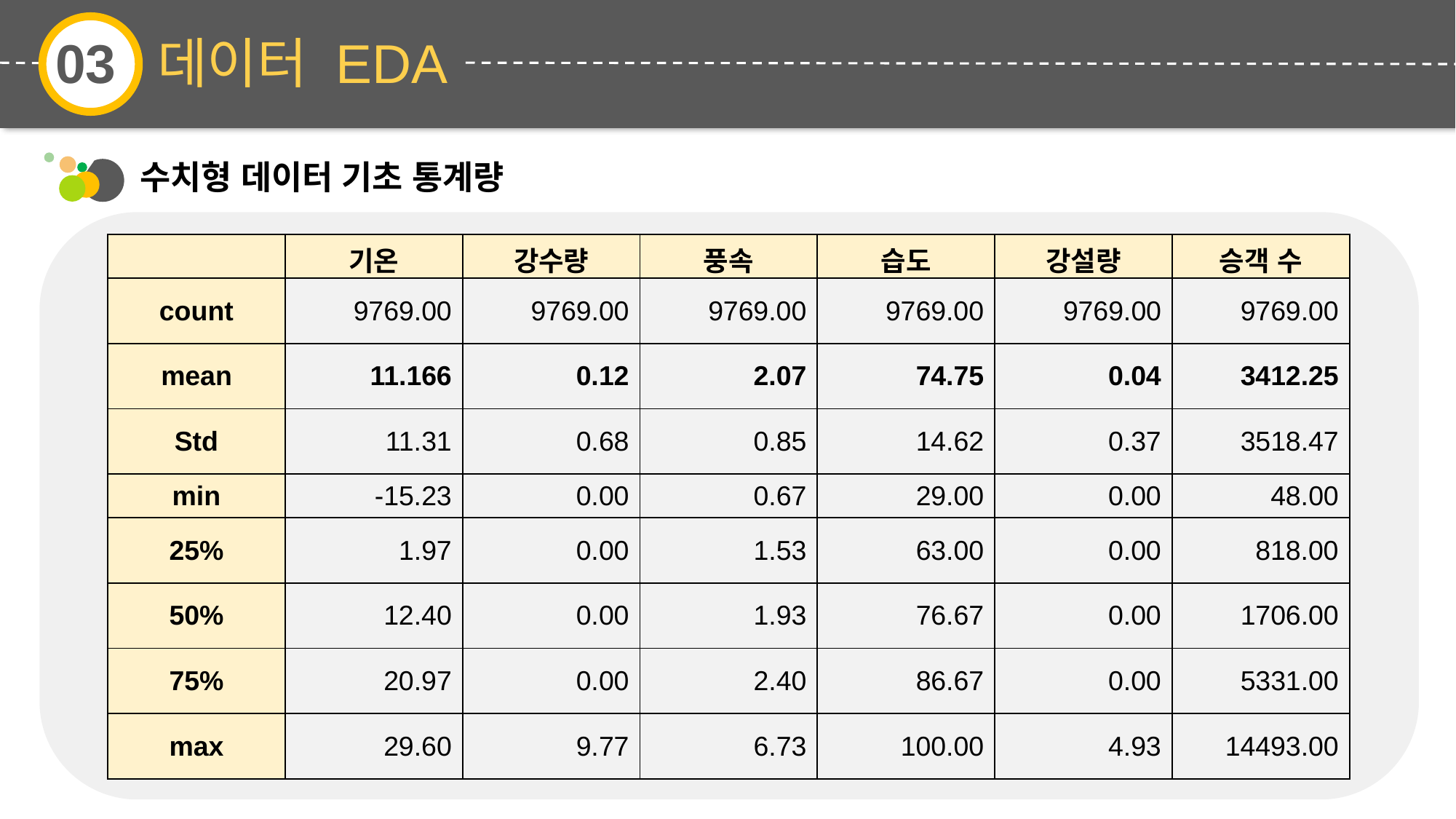

데이터 EDA

03
수치형 데이터 기초 통계량

|  | 기온 | 강수량 | 풍속 | 습도 | 강설량 | 승객 수 |
| --- | --- | --- | --- | --- | --- | --- |
| count | 9769.00 | 9769.00 | 9769.00 | 9769.00 | 9769.00 | 9769.00 |
| mean | 11.166 | 0.12 | 2.07 | 74.75 | 0.04 | 3412.25 |
| Std | 11.31 | 0.68 | 0.85 | 14.62 | 0.37 | 3518.47 |
| min | -15.23 | 0.00 | 0.67 | 29.00 | 0.00 | 48.00 |
| 25% | 1.97 | 0.00 | 1.53 | 63.00 | 0.00 | 818.00 |
| 50% | 12.40 | 0.00 | 1.93 | 76.67 | 0.00 | 1706.00 |
| 75% | 20.97 | 0.00 | 2.40 | 86.67 | 0.00 | 5331.00 |
| max | 29.60 | 9.77 | 6.73 | 100.00 | 4.93 | 14493.00 |